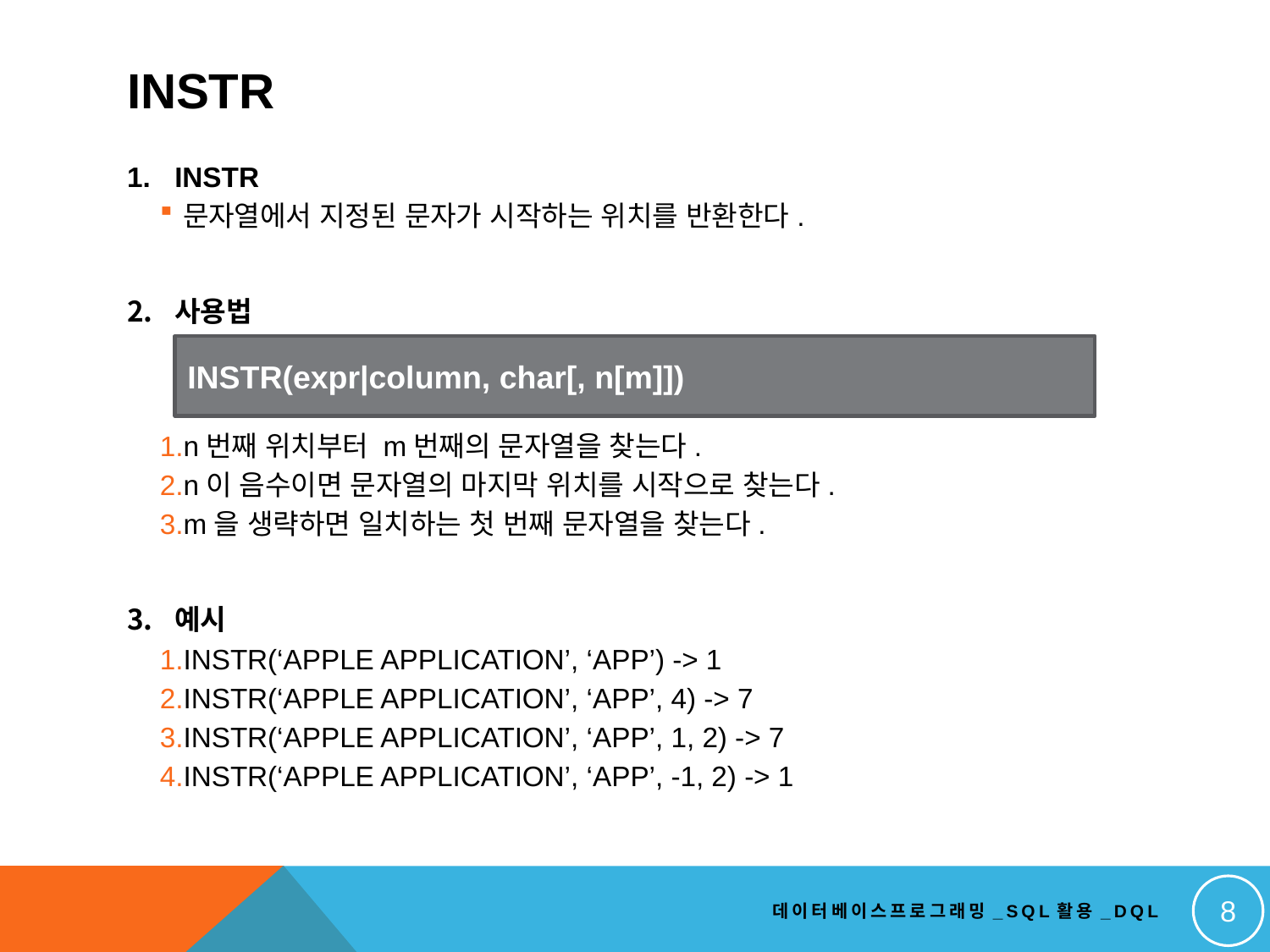

# INSTR
INSTR
문자열에서 지정된 문자가 시작하는 위치를 반환한다.

사용법

n번째 위치부터 m번째의 문자열을 찾는다.
n이 음수이면 문자열의 마지막 위치를 시작으로 찾는다.
m을 생략하면 일치하는 첫 번째 문자열을 찾는다.

예시
INSTR(‘APPLE APPLICATION’, ‘APP’) -> 1
INSTR(‘APPLE APPLICATION’, ‘APP’, 4) -> 7
INSTR(‘APPLE APPLICATION’, ‘APP’, 1, 2) -> 7
INSTR(‘APPLE APPLICATION’, ‘APP’, -1, 2) -> 1

INSTR(expr|column, char[, n[m]])
8
데이터베이스프로그래밍_SQL활용_DQL